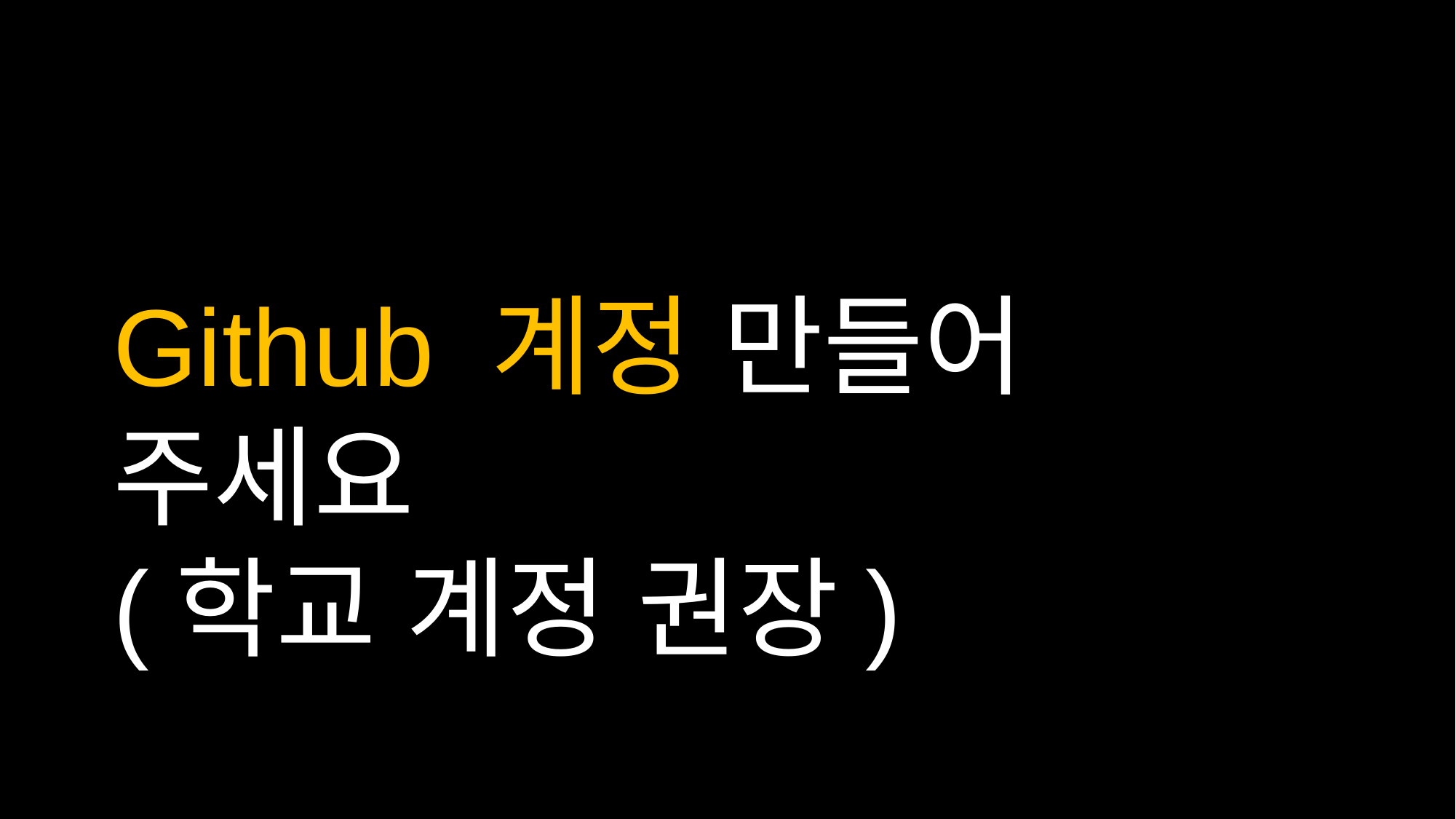

Github 계정 만들어 주세요
(학교 계정 권장)